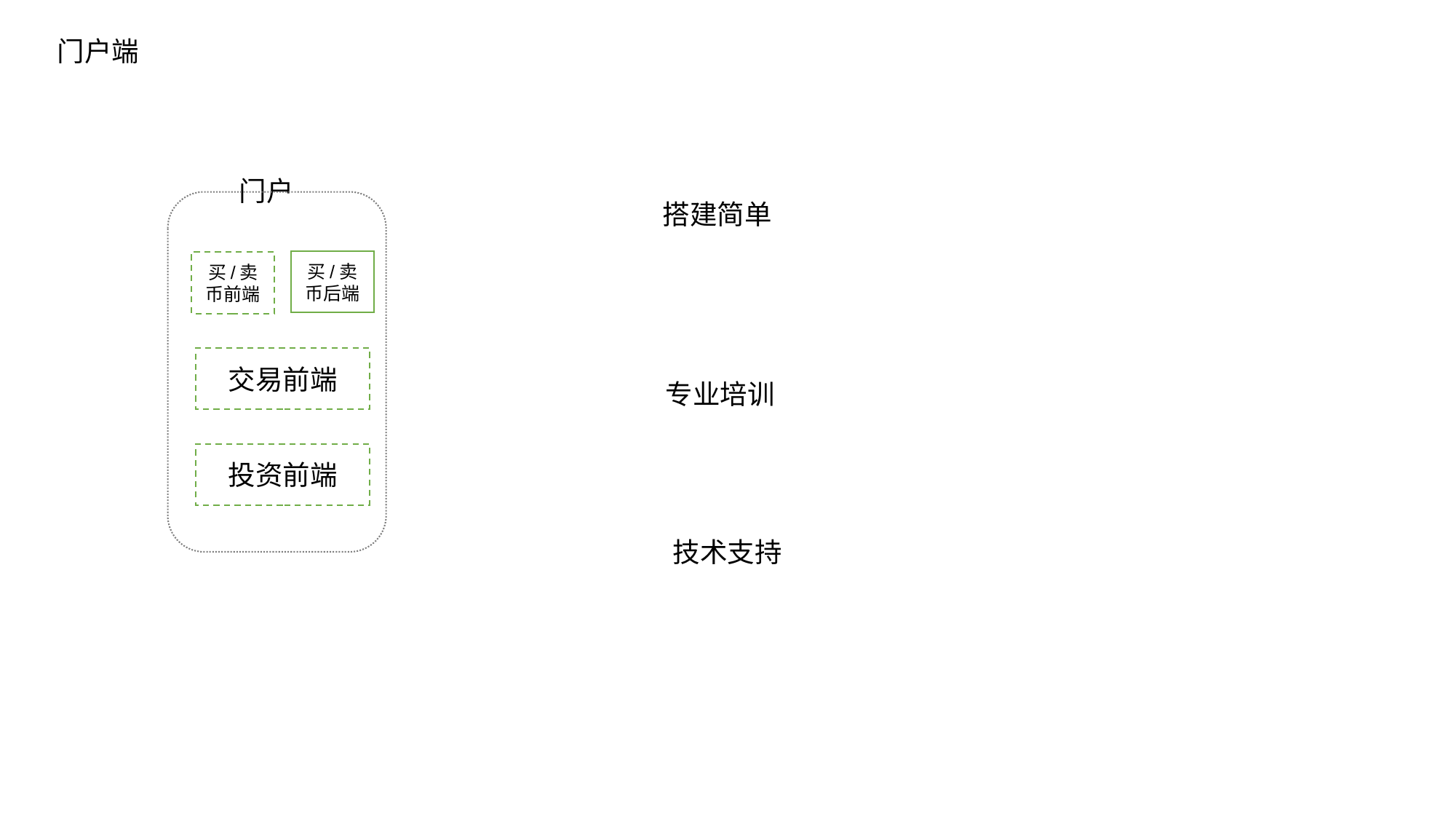

门户端
门户

搭建简单
买/卖币后端
买/卖币前端
交易前端
专业培训
投资前端
技术支持